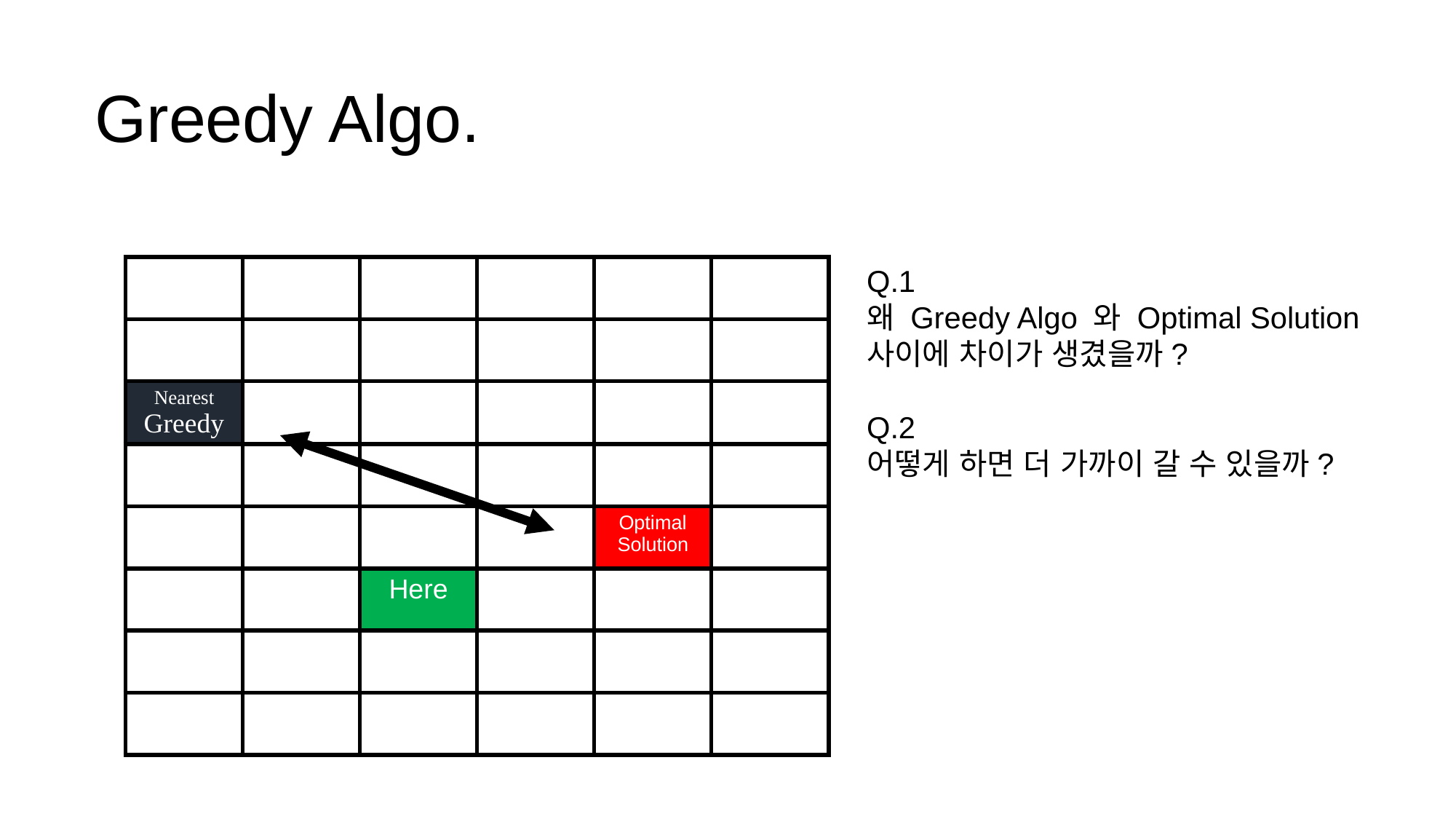

# Greedy Algo.
|  |  |  |  |  |  |
| --- | --- | --- | --- | --- | --- |
|  |  |  |  |  |  |
| Nearest Greedy |  |  |  |  |  |
|  |  |  |  |  |  |
|  |  |  |  | Optimal Solution |  |
|  |  | Here |  |  |  |
|  |  |  |  |  |  |
|  |  |  |  |  |  |
Q.1
왜 Greedy Algo 와 Optimal Solution
사이에 차이가 생겼을까?

Q.2
어떻게 하면 더 가까이 갈 수 있을까?